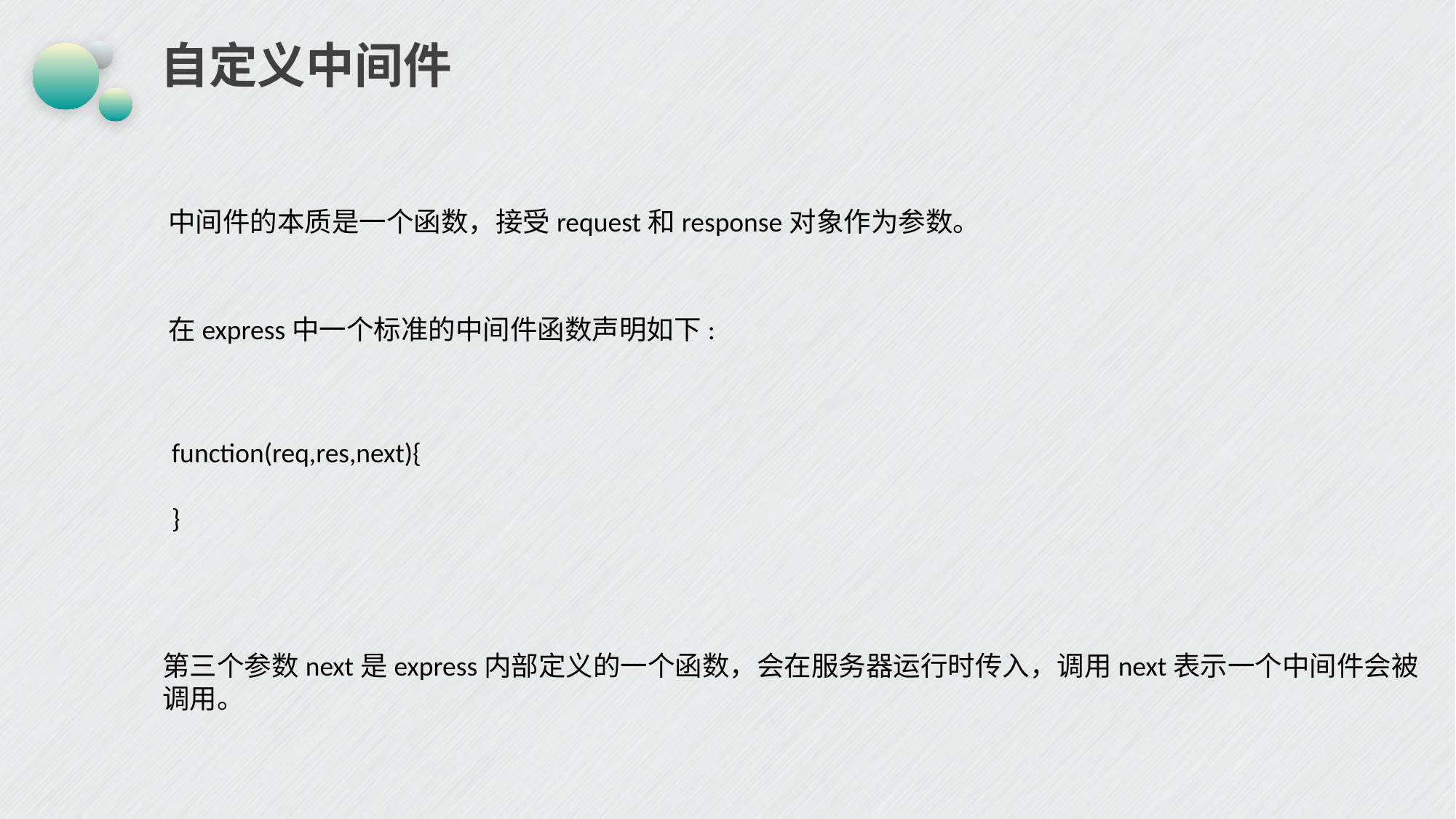

# 自定义中间件

中间件的本质是一个函数，接受request和response对象作为参数。
在express中一个标准的中间件函数声明如下:
function(req,res,next){

}
第三个参数next是express内部定义的一个函数，会在服务器运行时传入，调用next表示一个中间件会被
调用。